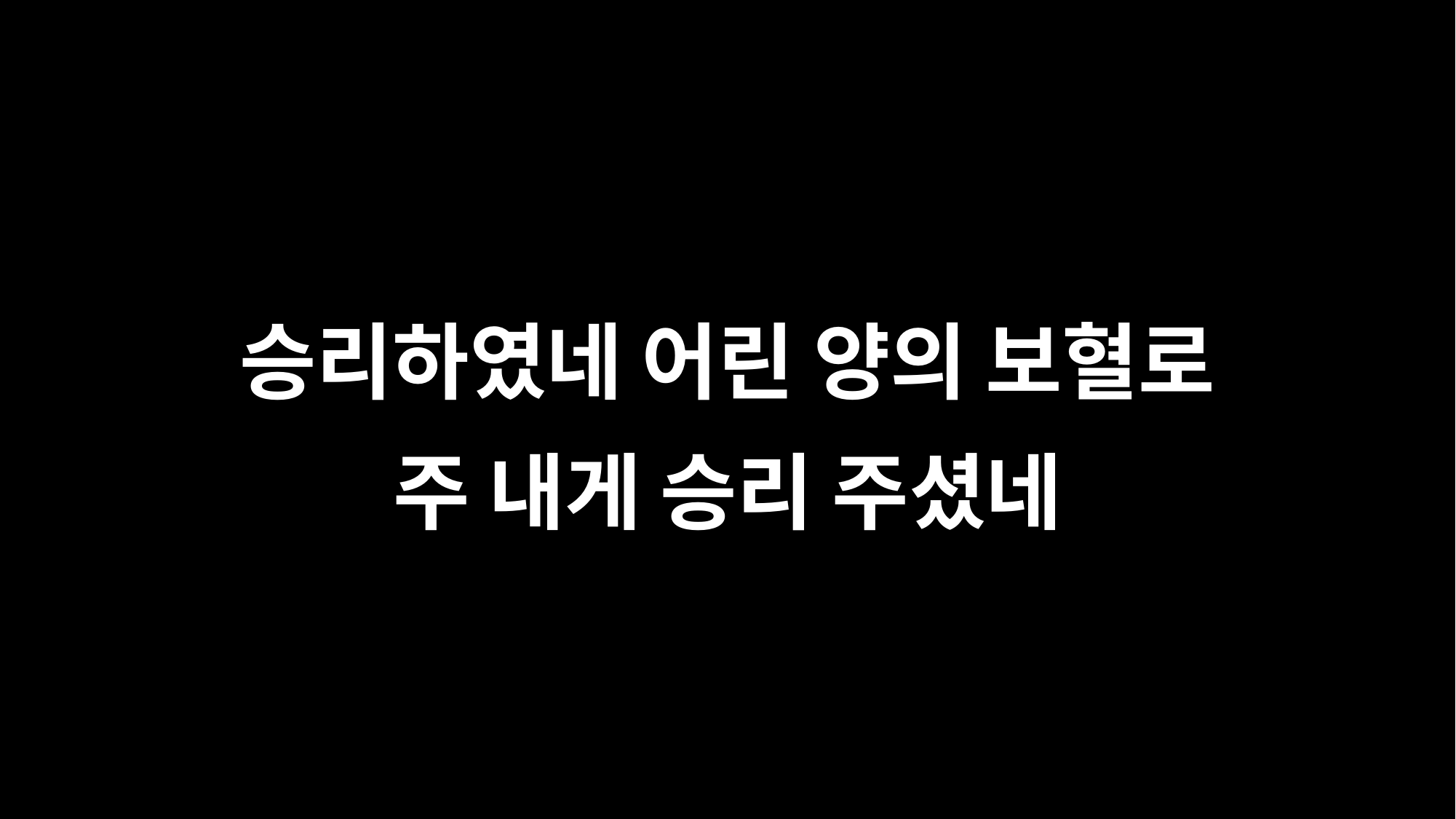

승리하였네 어린 양의 보혈로
주 내게 승리 주셨네